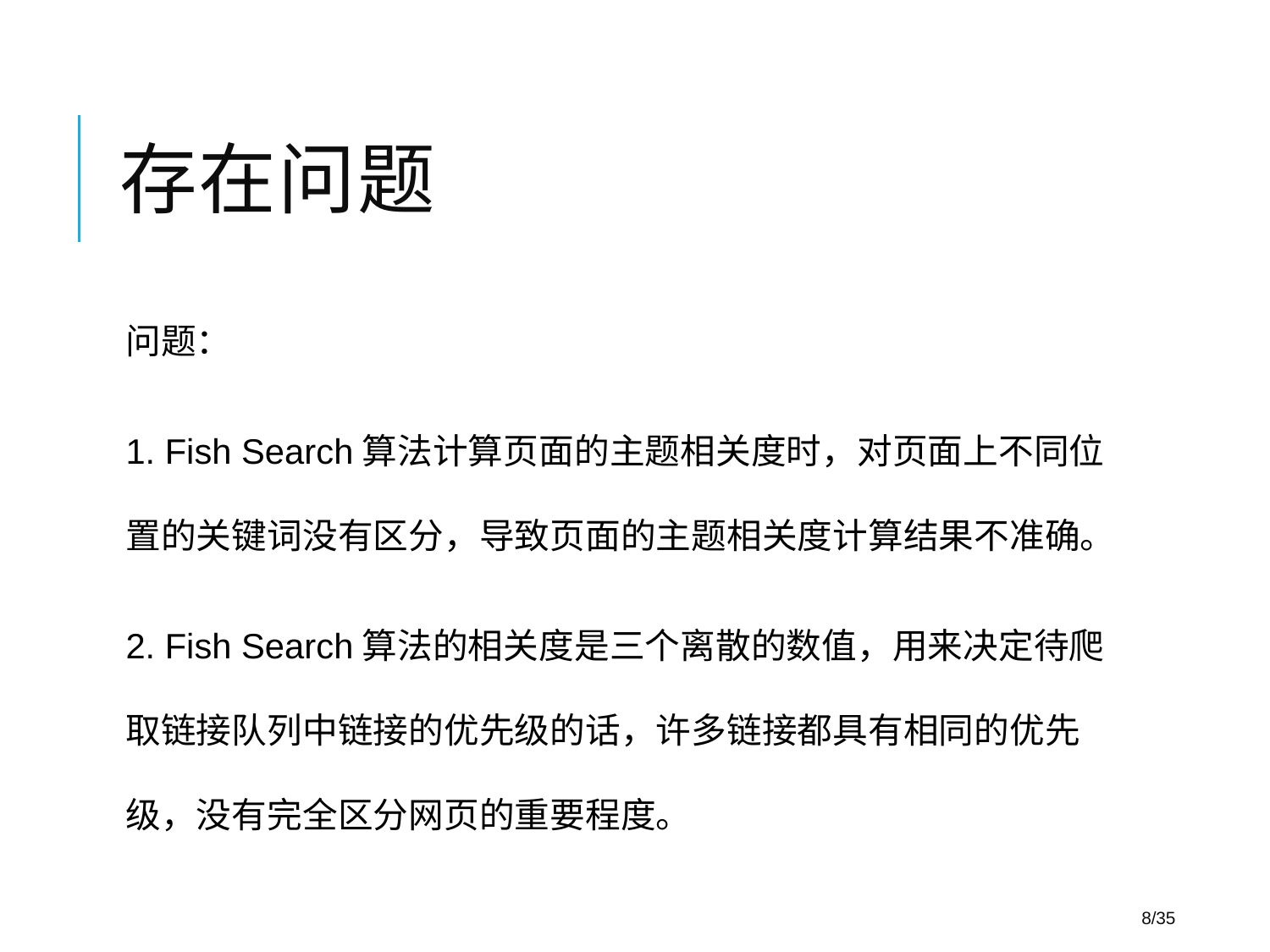

# 存在问题
问题：
1. Fish Search算法计算页面的主题相关度时，对页面上不同位置的关键词没有区分，导致页面的主题相关度计算结果不准确。
2. Fish Search算法的相关度是三个离散的数值，用来决定待爬取链接队列中链接的优先级的话，许多链接都具有相同的优先级，没有完全区分网页的重要程度。
8/35